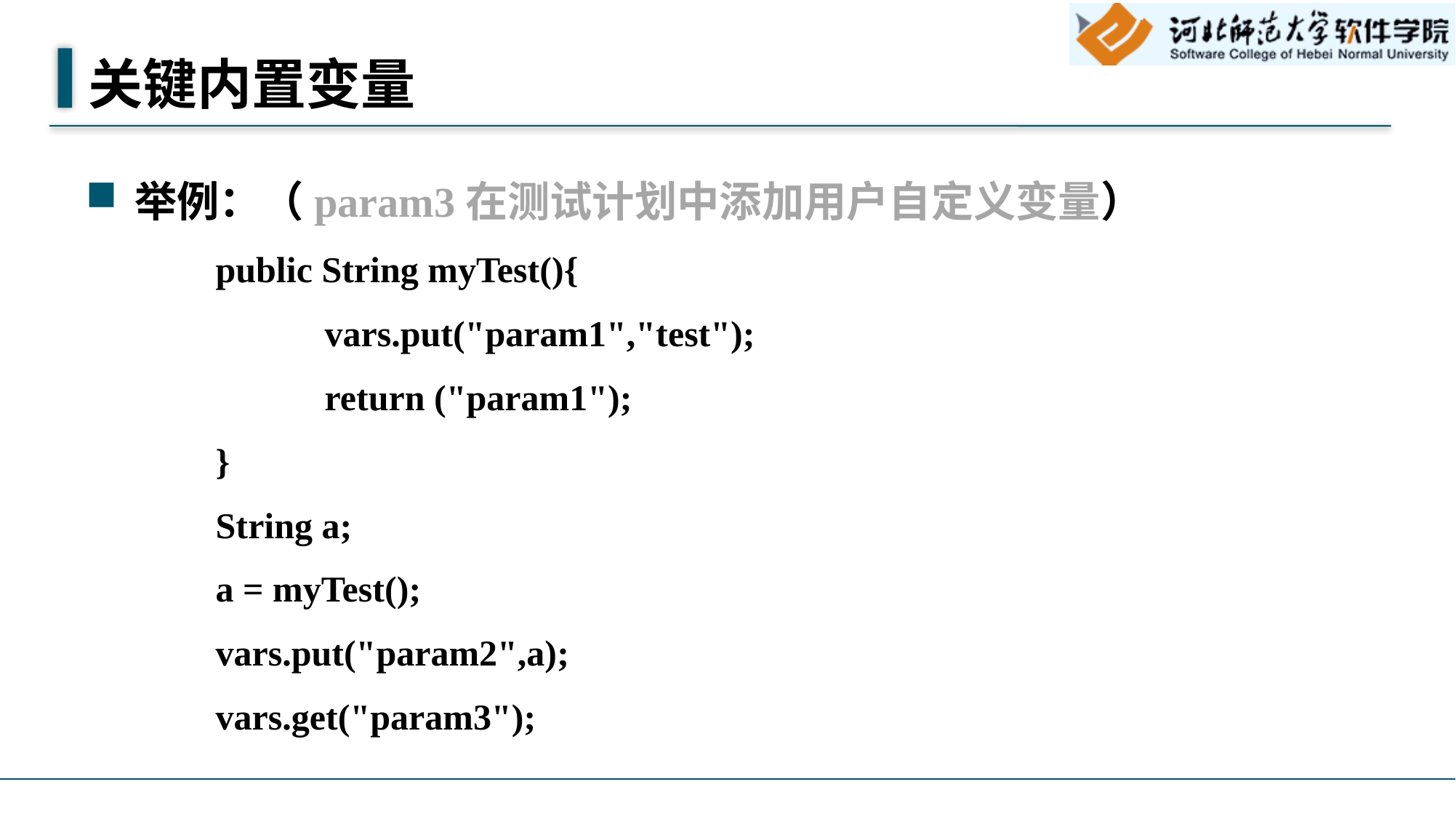

# 关键内置变量
举例：（param3在测试计划中添加用户自定义变量）
public String myTest(){
	vars.put("param1","test");
	return ("param1");
}
String a;
a = myTest();
vars.put("param2",a);
vars.get("param3");